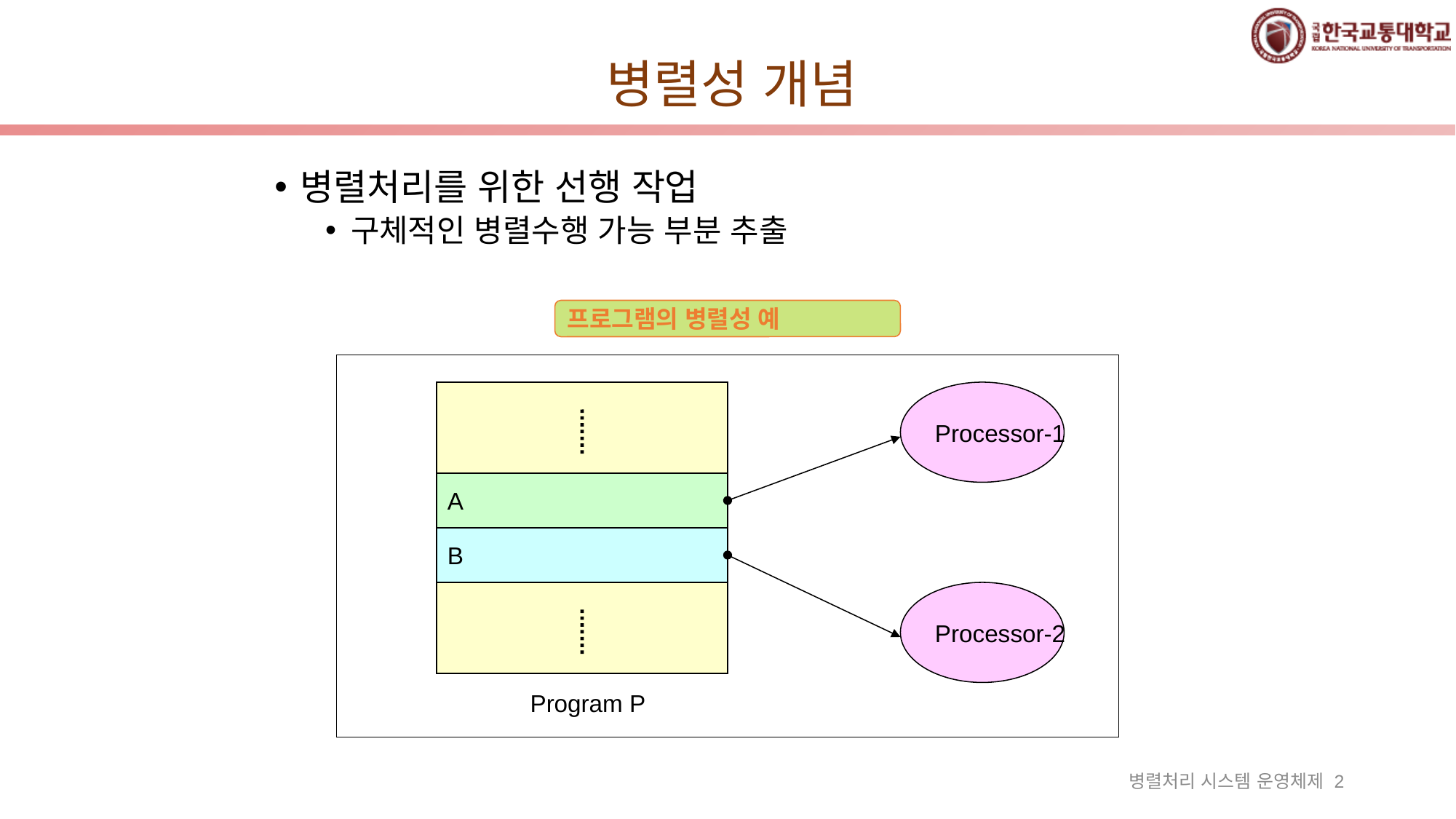

# 병렬성 개념
병렬처리를 위한 선행 작업
구체적인 병렬수행 가능 부분 추출
프로그램의 병렬성 예

Processor-1

A
B

Processor-2

Program P
병렬처리 시스템 운영체제 2